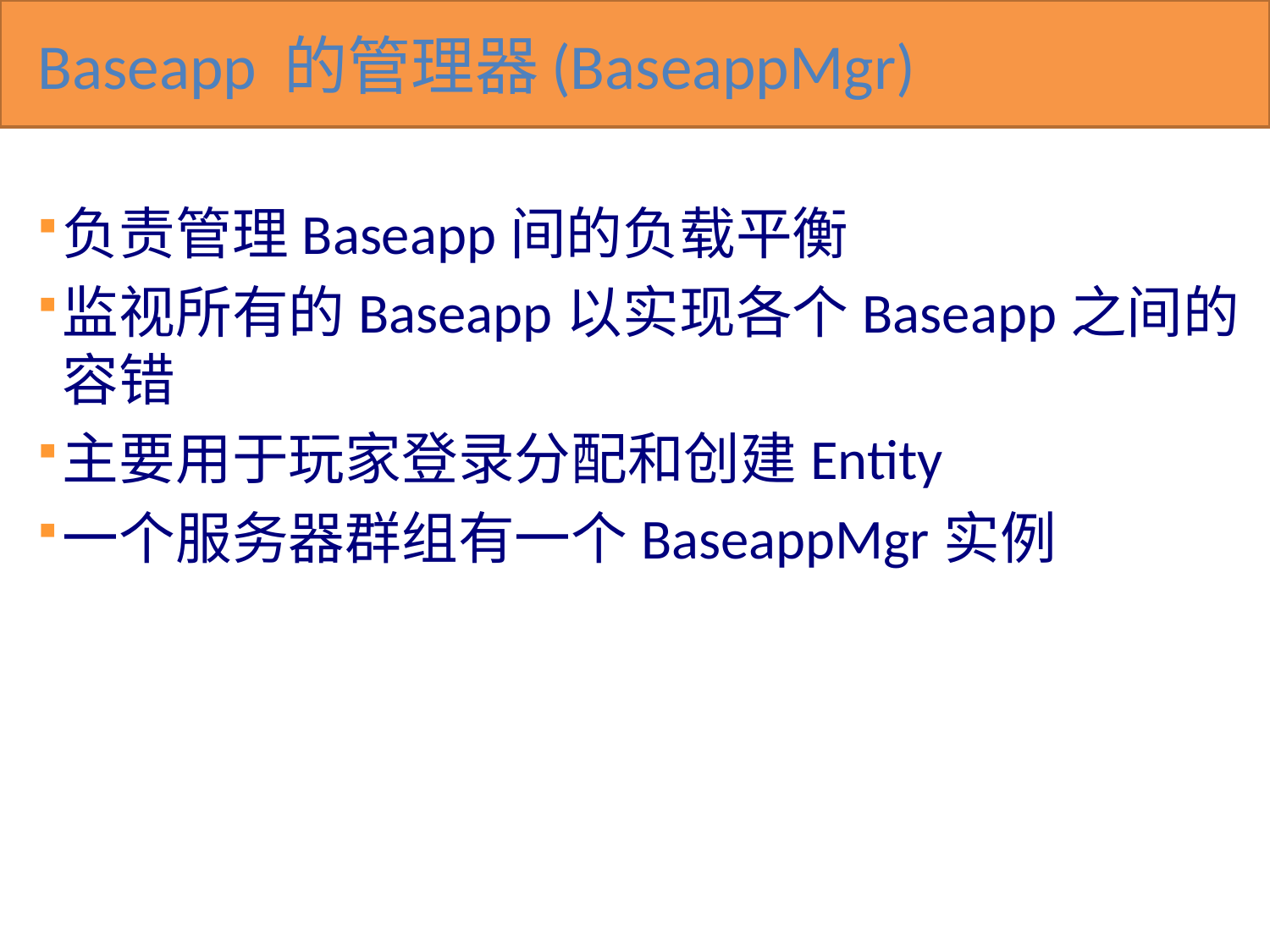

# Baseapp 的管理器(BaseappMgr)
负责管理Baseapp间的负载平衡
监视所有的Baseapp以实现各个Baseapp之间的容错
主要用于玩家登录分配和创建Entity
一个服务器群组有一个BaseappMgr实例